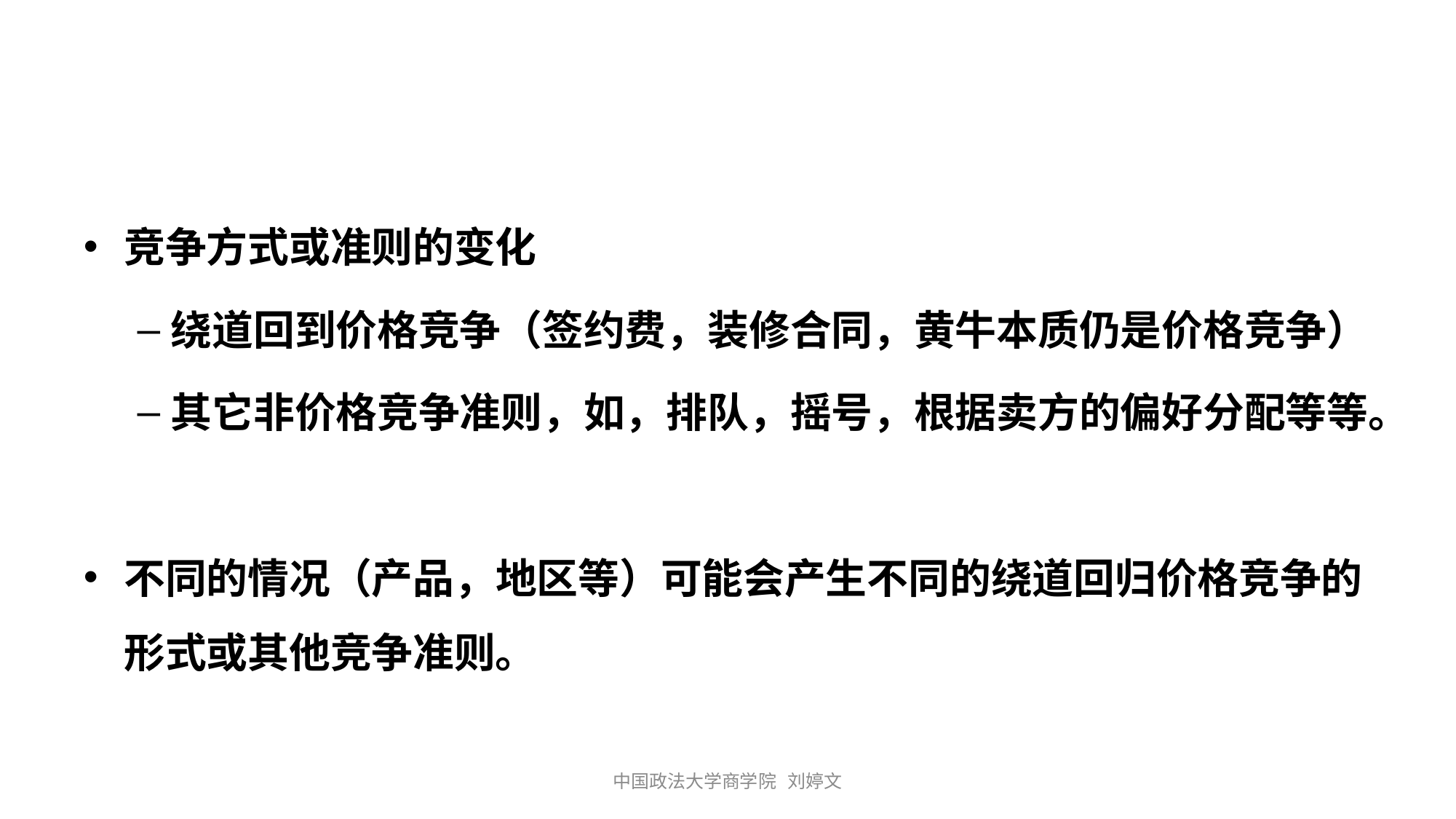

#
竞争方式或准则的变化
绕道回到价格竞争（签约费，装修合同，黄牛本质仍是价格竞争）
其它非价格竞争准则，如，排队，摇号，根据卖方的偏好分配等等。

不同的情况（产品，地区等）可能会产生不同的绕道回归价格竞争的形式或其他竞争准则。

中国政法大学商学院  刘婷文